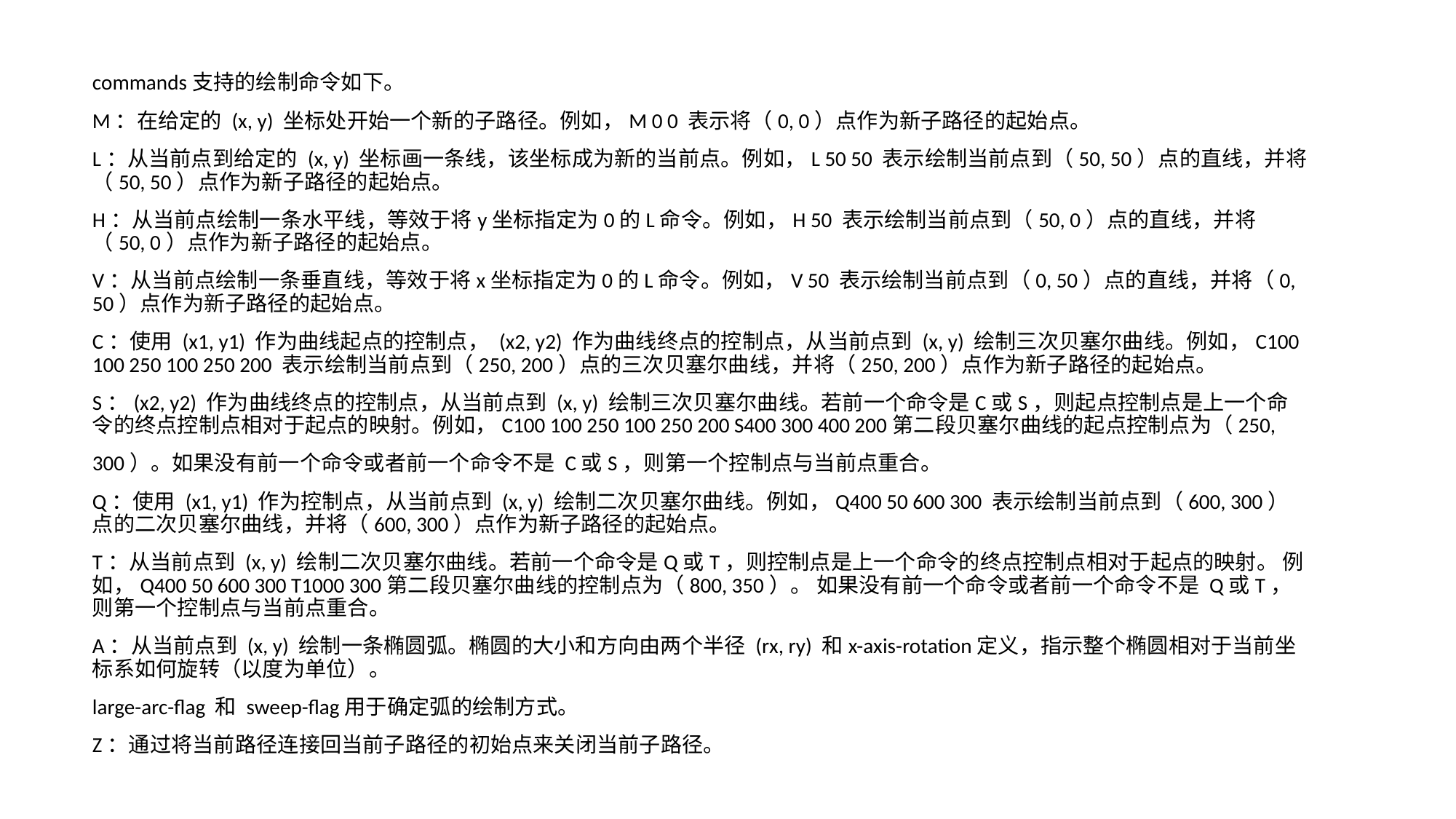

commands支持的绘制命令如下。
M：在给定的 (x, y) 坐标处开始一个新的子路径。例如，M 0 0 表示将（0, 0）点作为新子路径的起始点。
L：从当前点到给定的 (x, y) 坐标画一条线，该坐标成为新的当前点。例如，L 50 50 表示绘制当前点到（50, 50）点的直线，并将（50, 50）点作为新子路径的起始点。
H：从当前点绘制一条水平线，等效于将y坐标指定为0的L命令。例如，H 50 表示绘制当前点到（50, 0）点的直线，并将（50, 0）点作为新子路径的起始点。
V：从当前点绘制一条垂直线，等效于将x坐标指定为0的L命令。例如，V 50 表示绘制当前点到（0, 50）点的直线，并将（0, 50）点作为新子路径的起始点。
C：使用 (x1, y1) 作为曲线起点的控制点， (x2, y2) 作为曲线终点的控制点，从当前点到 (x, y) 绘制三次贝塞尔曲线。例如，C100 100 250 100 250 200 表示绘制当前点到（250, 200）点的三次贝塞尔曲线，并将（250, 200）点作为新子路径的起始点。
S：(x2, y2) 作为曲线终点的控制点，从当前点到 (x, y) 绘制三次贝塞尔曲线。若前一个命令是C或S，则起点控制点是上一个命令的终点控制点相对于起点的映射。例如，C100 100 250 100 250 200 S400 300 400 200第二段贝塞尔曲线的起点控制点为（250,
300）。如果没有前一个命令或者前一个命令不是 C或S，则第一个控制点与当前点重合。
Q：使用 (x1, y1) 作为控制点，从当前点到 (x, y) 绘制二次贝塞尔曲线。例如，Q400 50 600 300 表示绘制当前点到（600, 300）点的二次贝塞尔曲线，并将（600, 300）点作为新子路径的起始点。
T：从当前点到 (x, y) 绘制二次贝塞尔曲线。若前一个命令是Q或T，则控制点是上一个命令的终点控制点相对于起点的映射。 例如，Q400 50 600 300 T1000 300第二段贝塞尔曲线的控制点为（800, 350）。 如果没有前一个命令或者前一个命令不是 Q或T，则第一个控制点与当前点重合。
A：从当前点到 (x, y) 绘制一条椭圆弧。椭圆的大小和方向由两个半径 (rx, ry) 和x-axis-rotation定义，指示整个椭圆相对于当前坐标系如何旋转（以度为单位）。
large-arc-flag 和 sweep-flag用于确定弧的绘制方式。
Z：通过将当前路径连接回当前子路径的初始点来关闭当前子路径。